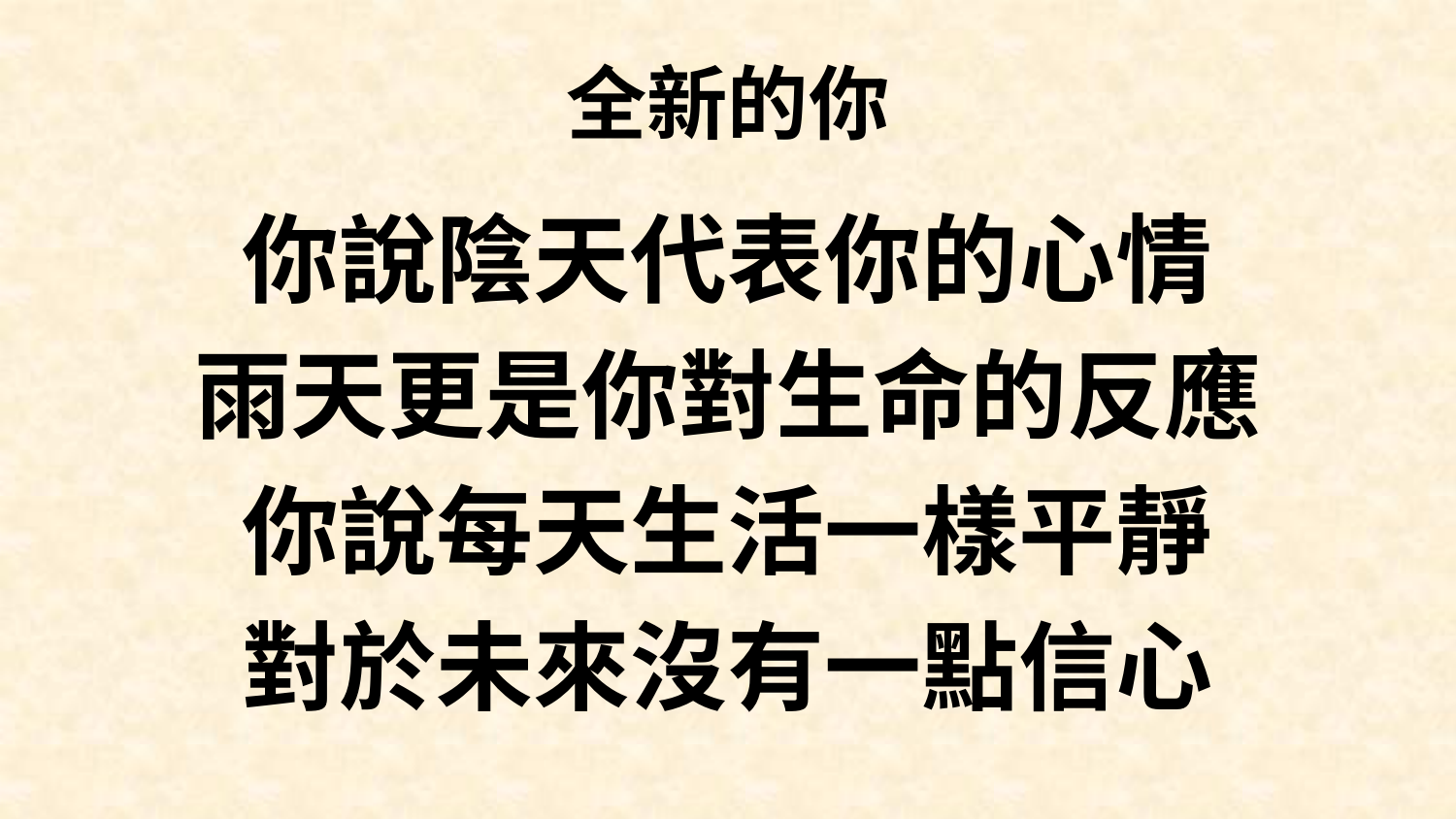

# 全新的你
你說陰天代表你的心情
雨天更是你對生命的反應
你說每天生活一樣平靜
對於未來沒有一點信心